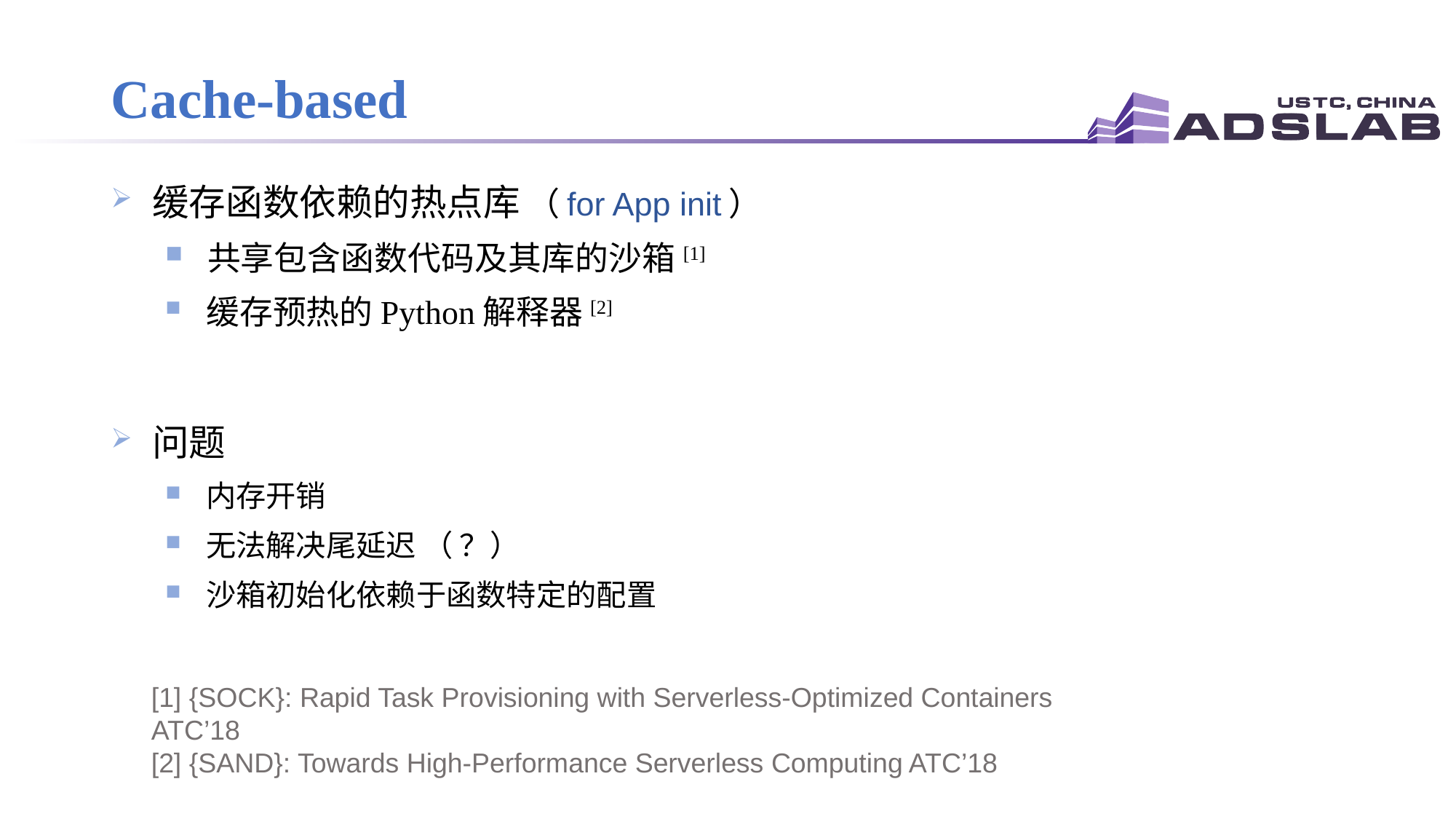

# Cache-based
 缓存函数依赖的热点库 （for App init）
 共享包含函数代码及其库的沙箱[1]
 缓存预热的Python解释器[2]

 问题
 内存开销
 无法解决尾延迟 （ ？）
 沙箱初始化依赖于函数特定的配置

[1] {SOCK}: Rapid Task Provisioning with Serverless-Optimized Containers ATC’18
[2] {SAND}: Towards High-Performance Serverless Computing ATC’18